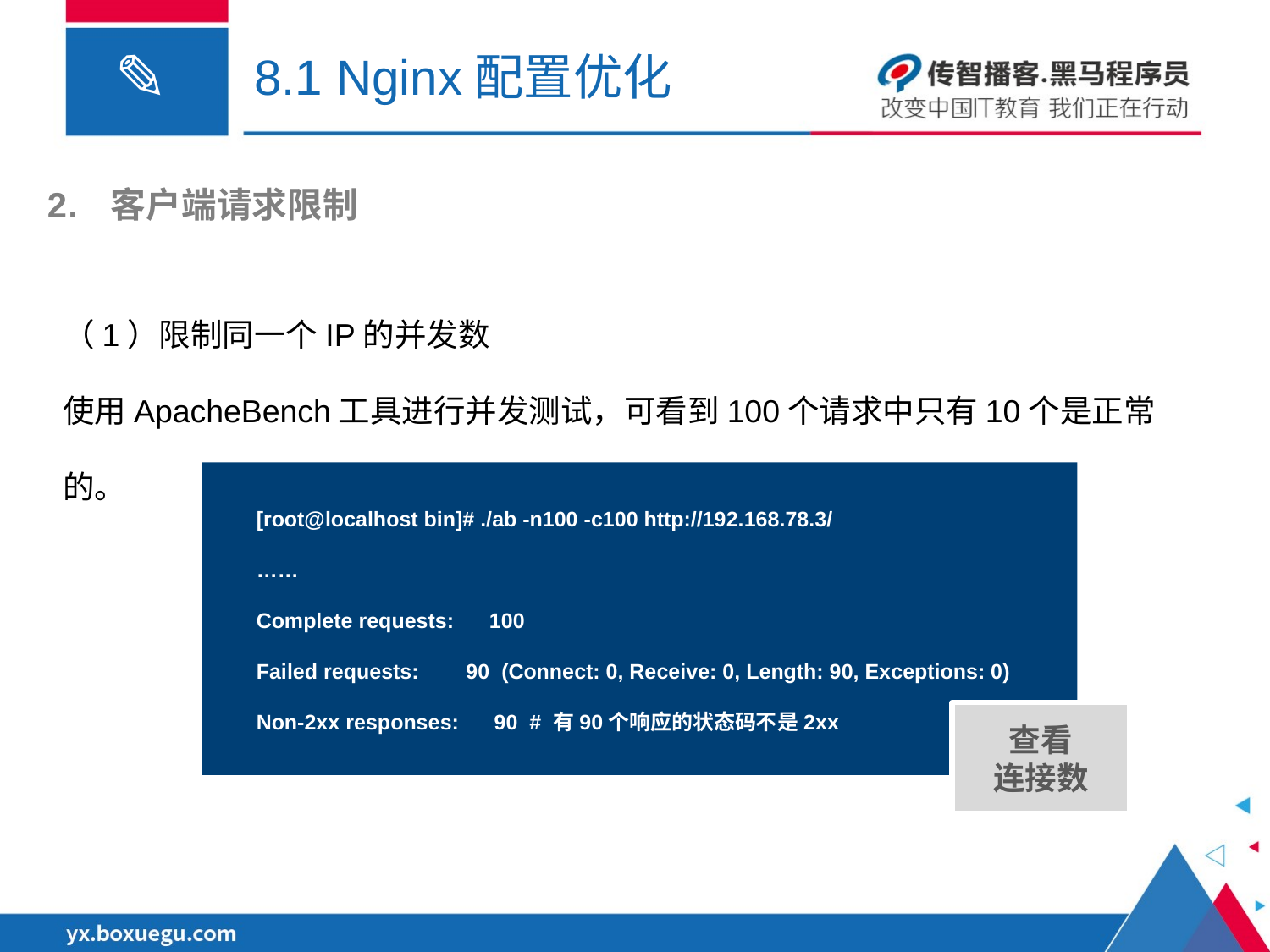

# 8.1 Nginx配置优化
客户端请求限制
（1）限制同一个IP的并发数
使用ApacheBench工具进行并发测试，可看到100个请求中只有10个是正常的。

[root@localhost bin]# ./ab -n100 -c100 http://192.168.78.3/
……
Complete requests:      100
Failed requests:        90  (Connect: 0, Receive: 0, Length: 90, Exceptions: 0)
Non-2xx responses:      90  # 有90个响应的状态码不是2xx
查看
连接数